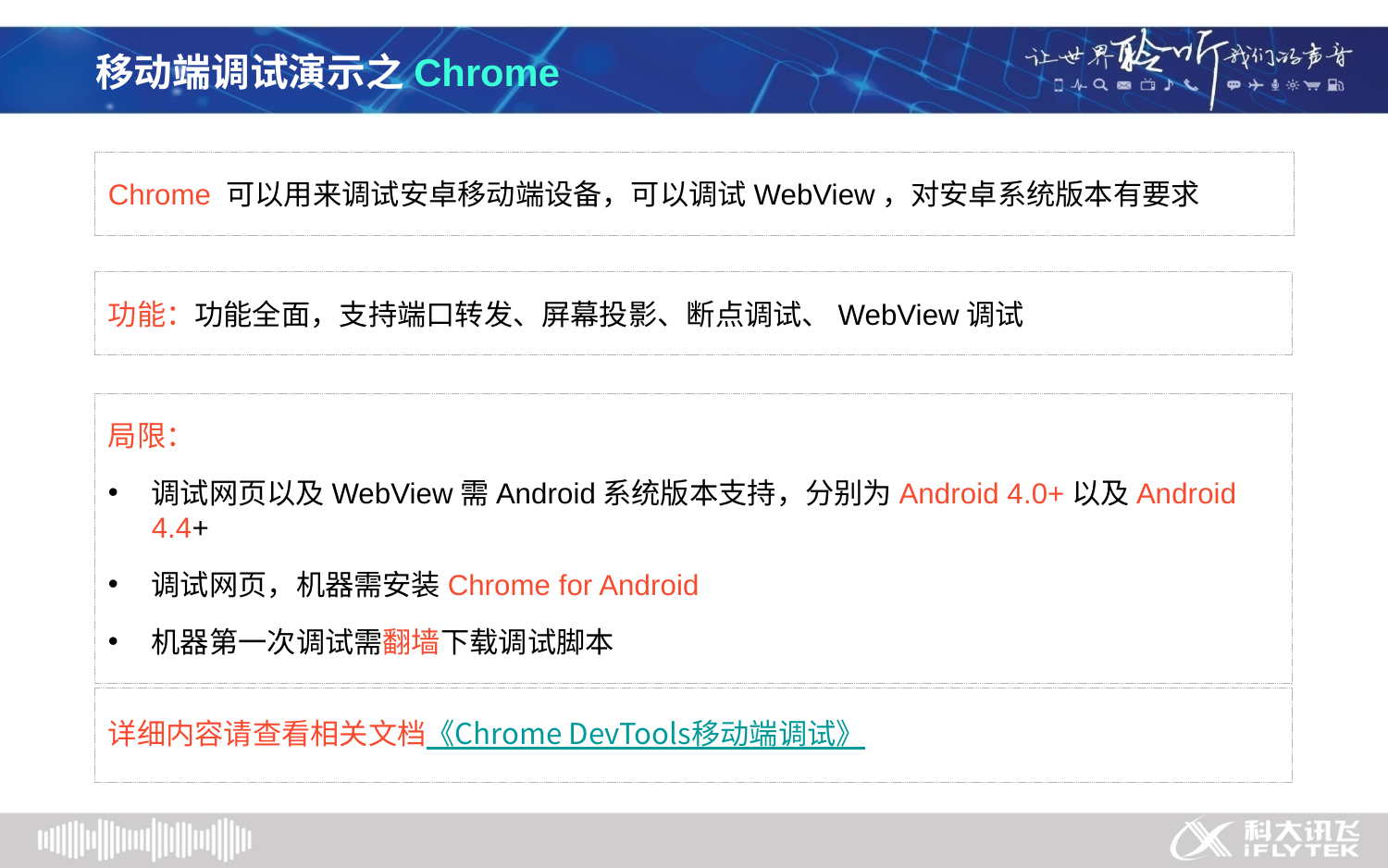

移动端调试演示之Chrome
Chrome 可以用来调试安卓移动端设备，可以调试WebView，对安卓系统版本有要求

功能：功能全面，支持端口转发、屏幕投影、断点调试、WebView调试

局限：
调试网页以及WebView需Android系统版本支持，分别为Android 4.0+以及Android 4.4+
调试网页，机器需安装Chrome for Android
机器第一次调试需翻墙下载调试脚本

详细内容请查看相关文档《Chrome DevTools移动端调试》